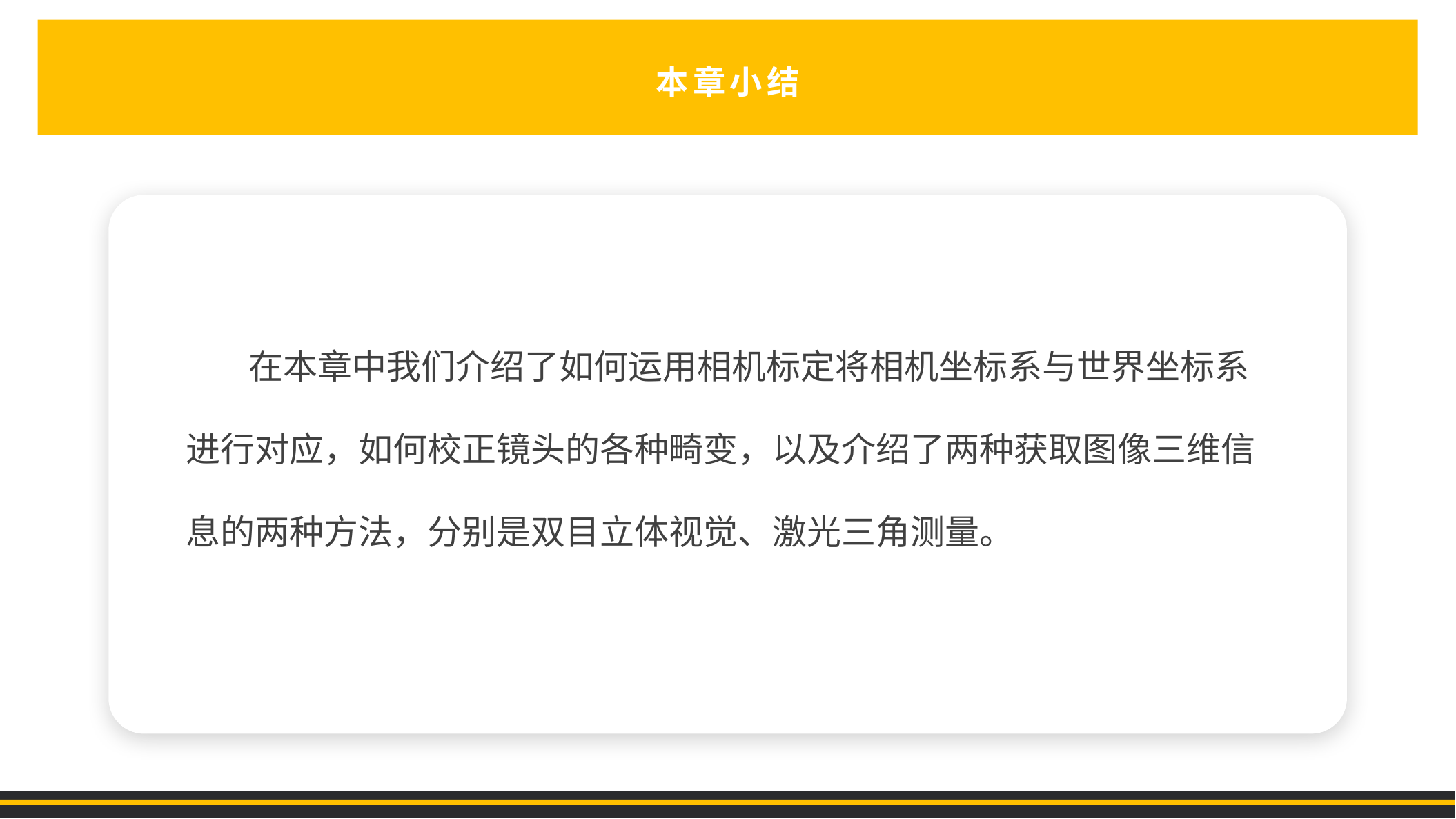

本章小结

       在本章中我们介绍了如何运用相机标定将相机坐标系与世界坐标系进行对应，如何校正镜头的各种畸变，以及介绍了两种获取图像三维信息的两种方法，分别是双目立体视觉、激光三角测量。